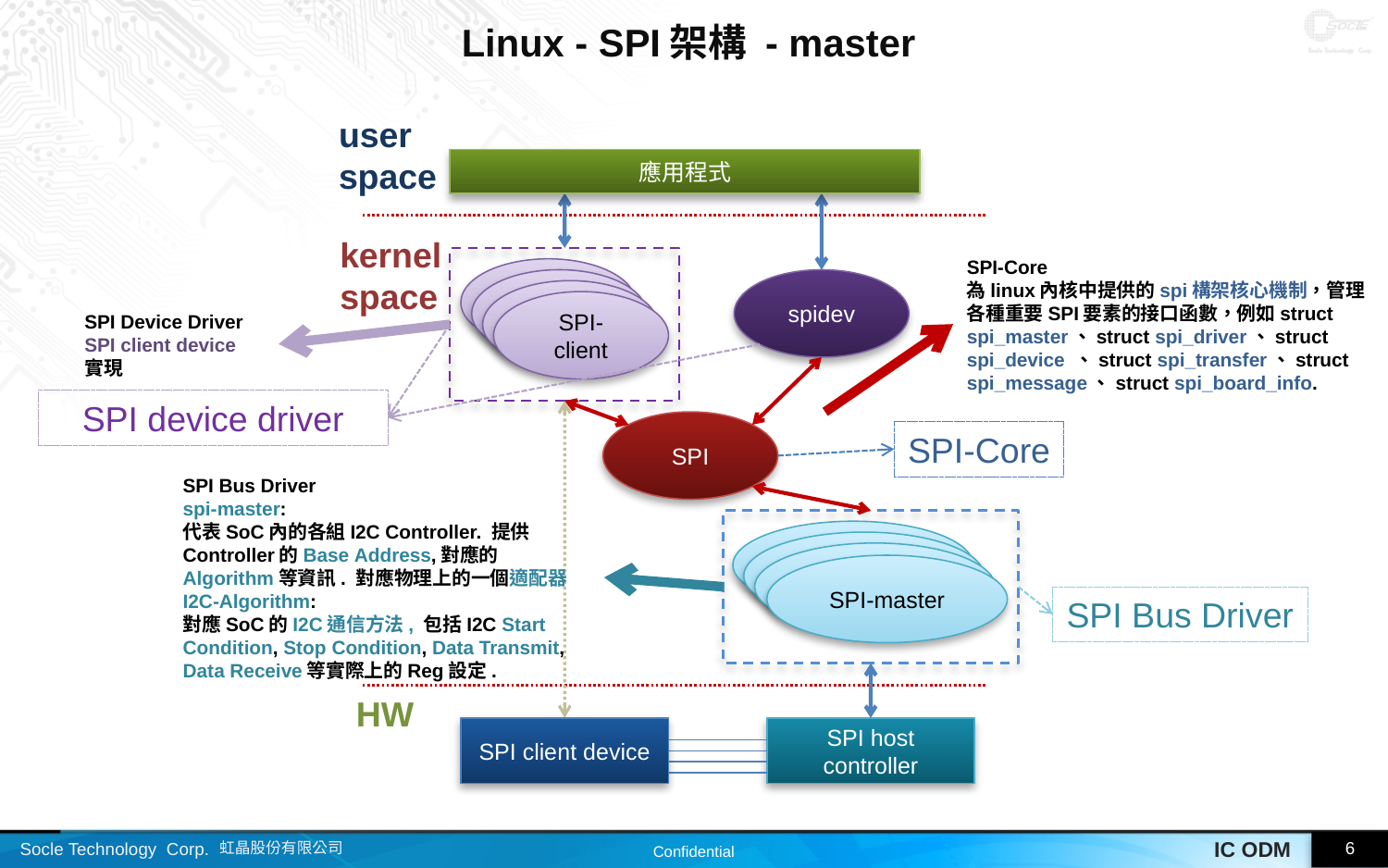

# Linux - SPI架構 - master
user
space
應用程式
kernel
space

SPI-Core
為linux內核中提供的spi構架核心機制，管理各種重要SPI要素的接口函數，例如struct spi_master、struct spi_driver、struct spi_device 、struct spi_transfer、struct spi_message、struct spi_board_info.
i2c-client
i2c-client
spidev
i2c-client
SPI-client
SPI Device Driver
SPI client device 實現
SPI device driver
SPI
SPI-Core
SPI Bus Driver
spi-master:
代表SoC內的各組I2C Controller. 提供Controller的Base Address,對應的Algorithm等資訊. 對應物理上的一個適配器
I2C-Algorithm:
對應SoC的I2C通信方法, 包括I2C Start Condition, Stop Condition, Data Transmit, Data Receive等實際上的Reg設定.

i2c-adapter
/algorithm
i2c-adapter
/algorithm
i2c-adapter
/algorithm
SPI-master
SPI Bus Driver
HW
SPI client device
SPI host controller